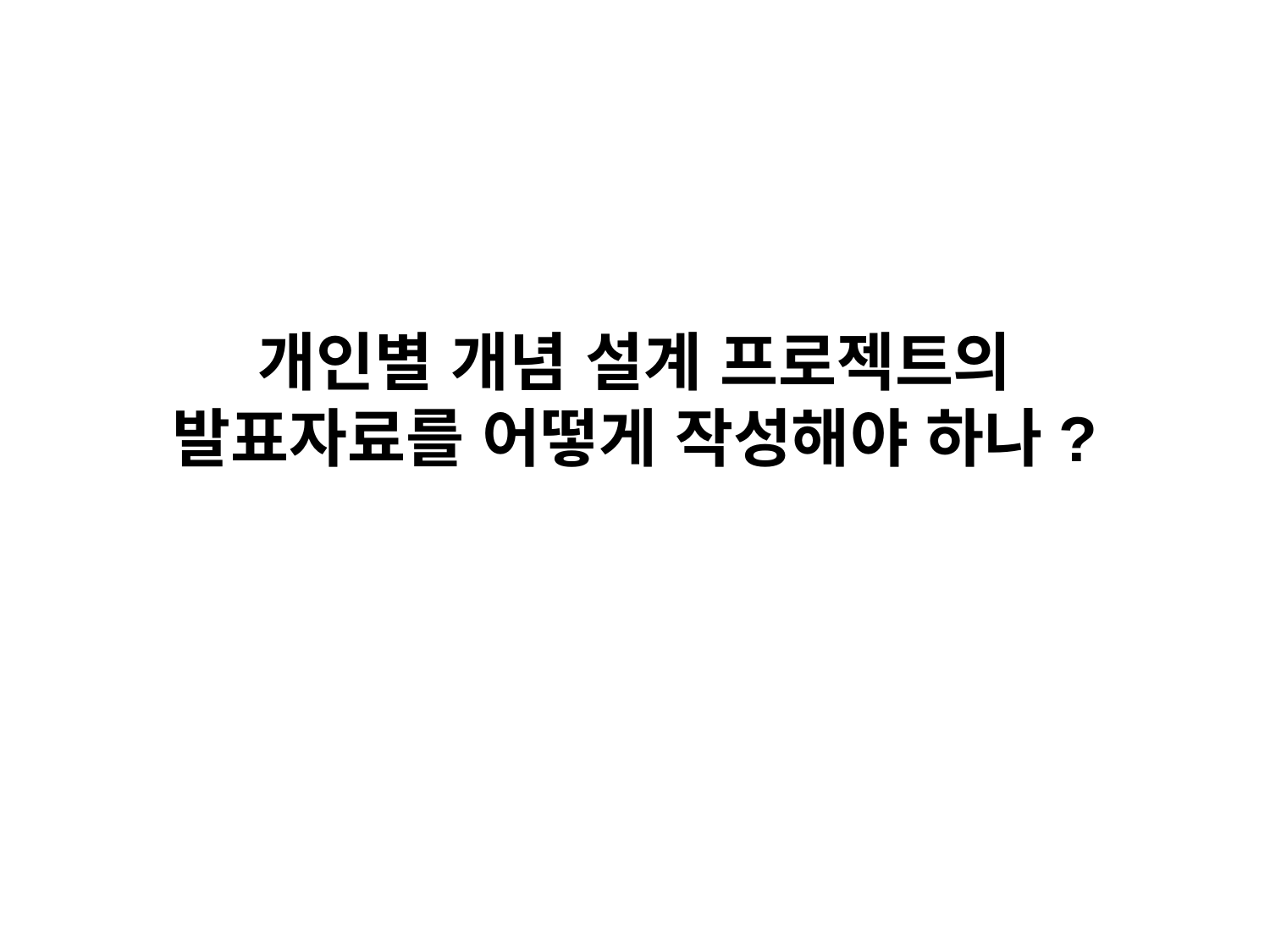

# 개인별 개념 설계 프로젝트의 발표자료를 어떻게 작성해야 하나?